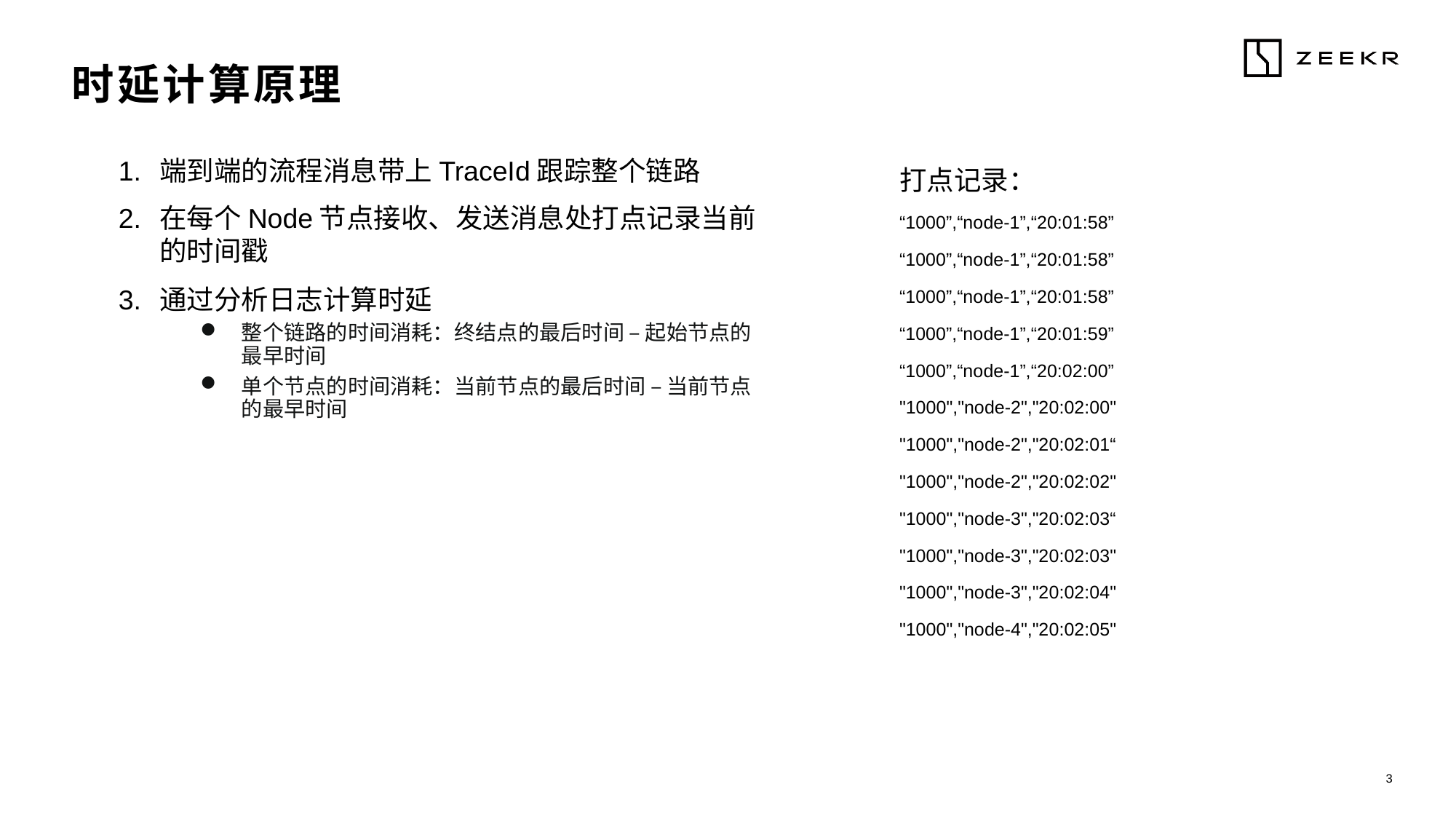

时延计算原理
端到端的流程消息带上TraceId跟踪整个链路
在每个Node节点接收、发送消息处打点记录当前的时间戳
通过分析日志计算时延
整个链路的时间消耗：终结点的最后时间 – 起始节点的最早时间
单个节点的时间消耗：当前节点的最后时间 – 当前节点的最早时间

打点记录：
“1000”,“node-1”,“20:01:58”
“1000”,“node-1”,“20:01:58”
“1000”,“node-1”,“20:01:58”
“1000”,“node-1”,“20:01:59”
“1000”,“node-1”,“20:02:00”
"1000","node-2","20:02:00"
"1000","node-2","20:02:01“
"1000","node-2","20:02:02"
"1000","node-3","20:02:03“
"1000","node-3","20:02:03"
"1000","node-3","20:02:04"
"1000","node-4","20:02:05"
3